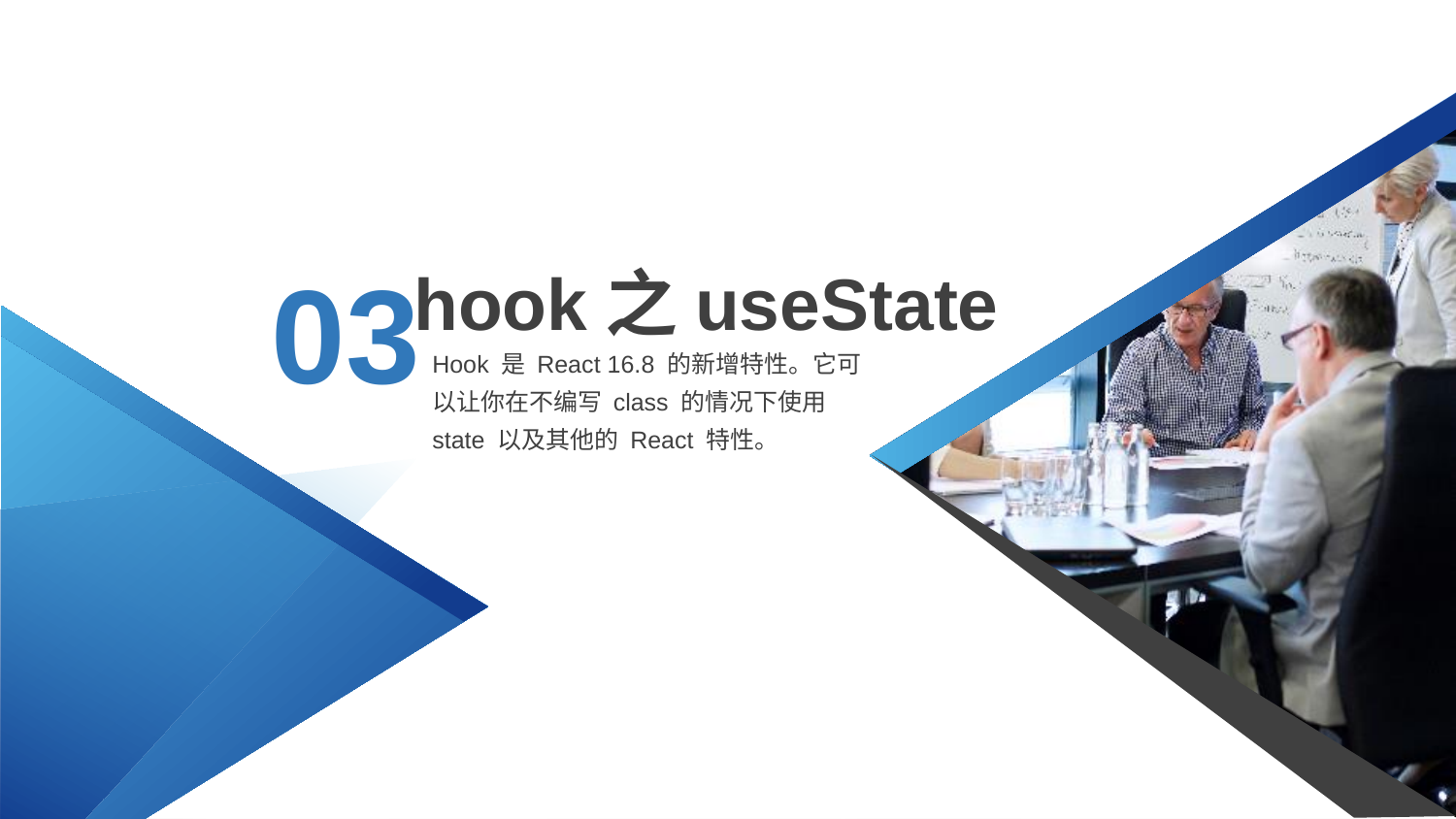

03
hook之useState

Hook 是 React 16.8 的新增特性。它可以让你在不编写 class 的情况下使用 state 以及其他的 React 特性。